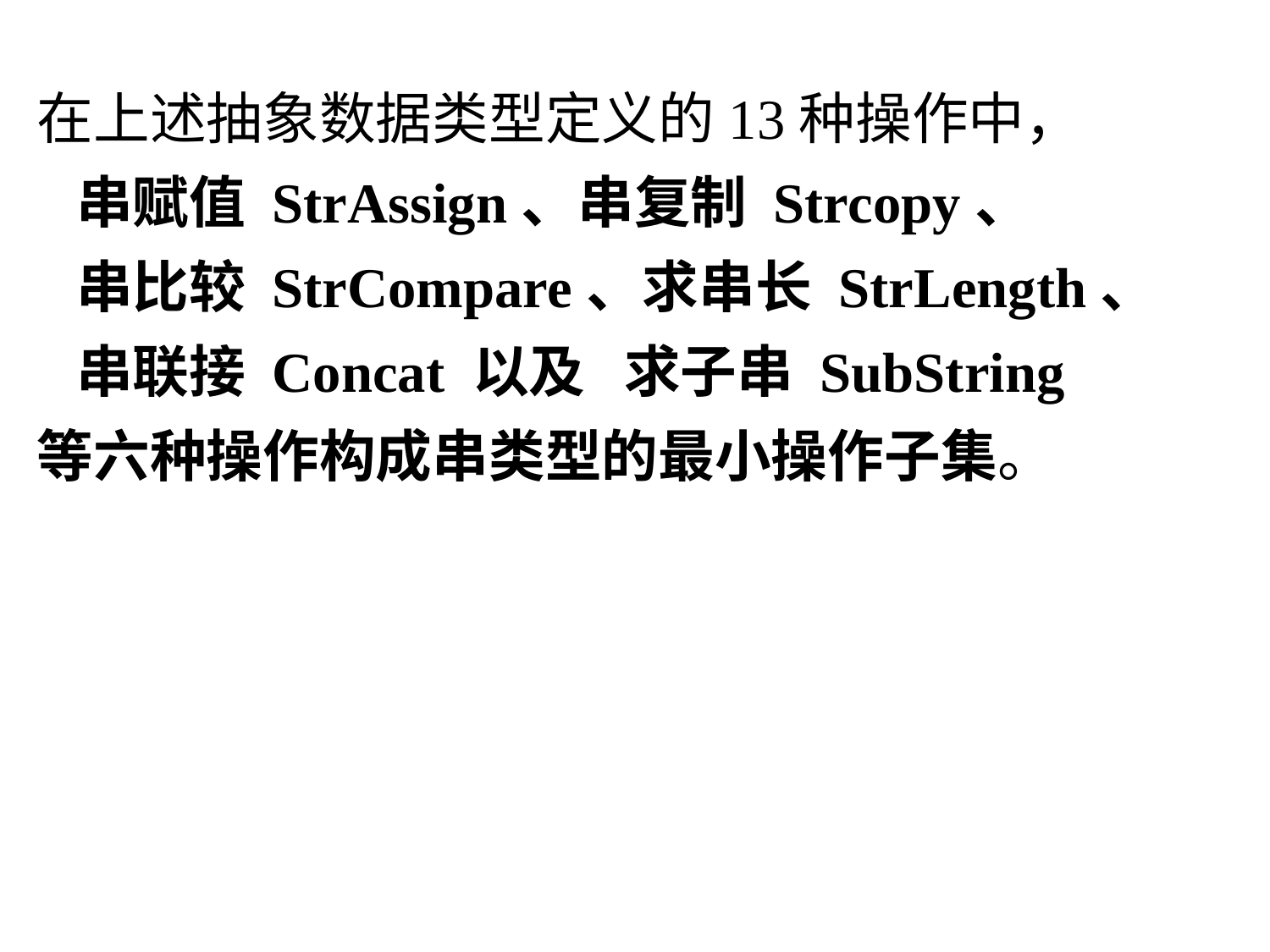

在上述抽象数据类型定义的13种操作中，
  串赋值 StrAssign、串复制 Strcopy、
  串比较 StrCompare、求串长 StrLength、
  串联接 Concat 以及   求子串 SubString
等六种操作构成串类型的最小操作子集。